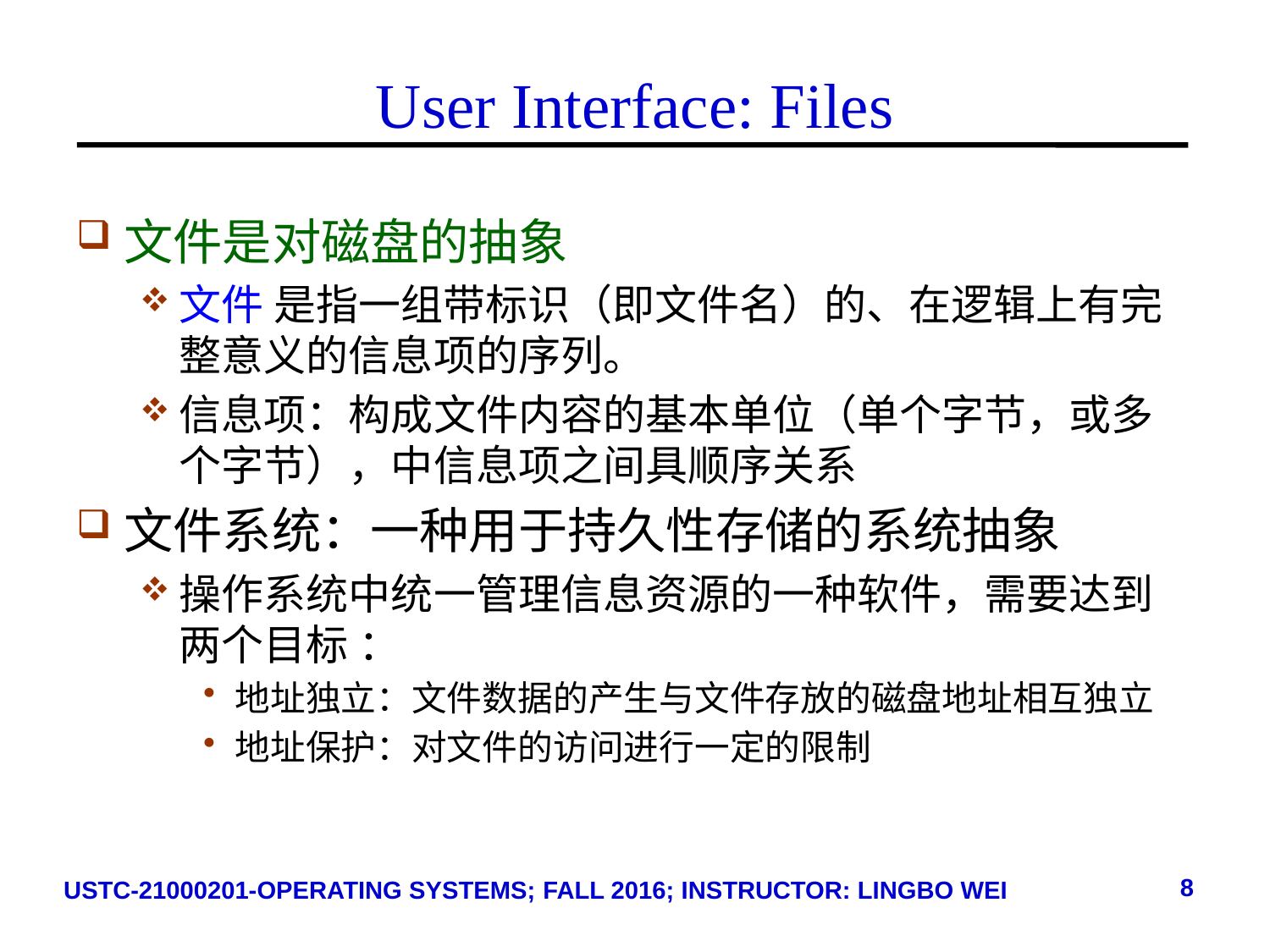

# User Interface: Files
文件是对磁盘的抽象
文件 是指一组带标识（即文件名）的、在逻辑上有完整意义的信息项的序列。
信息项：构成文件内容的基本单位（单个字节，或多个字节），中信息项之间具顺序关系
文件系统：一种用于持久性存储的系统抽象
操作系统中统一管理信息资源的一种软件，需要达到两个目标 ：
地址独立：文件数据的产生与文件存放的磁盘地址相互独立
地址保护：对文件的访问进行一定的限制
8
USTC-21000201-OPERATING SYSTEMS; FALL 2016; INSTRUCTOR: LINGBO WEI